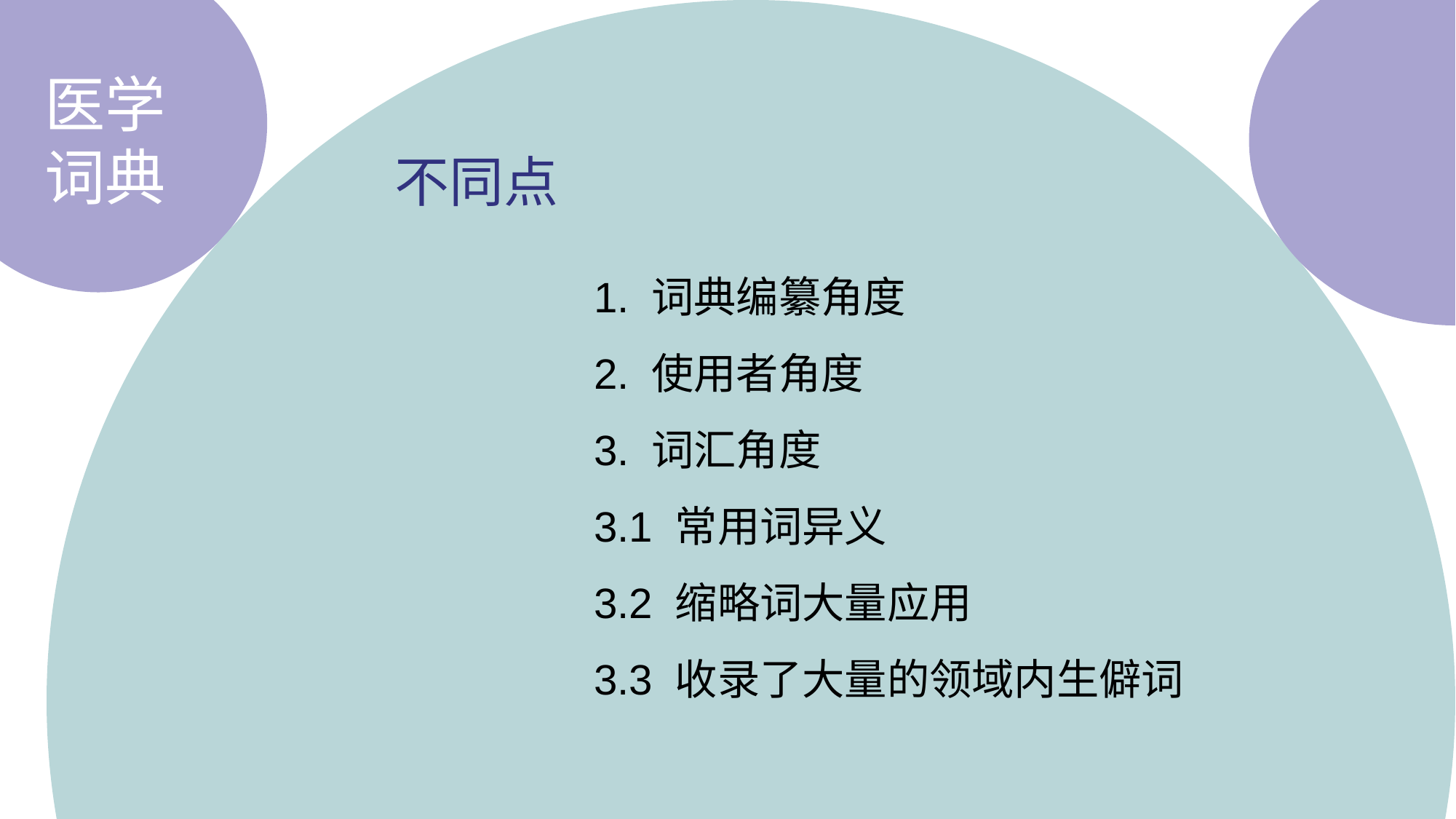

医学词典
不同点
1. 词典编纂角度
2. 使用者角度
3. 词汇角度
3.1 常用词异义
3.2 缩略词大量应用
3.3 收录了大量的领域内生僻词